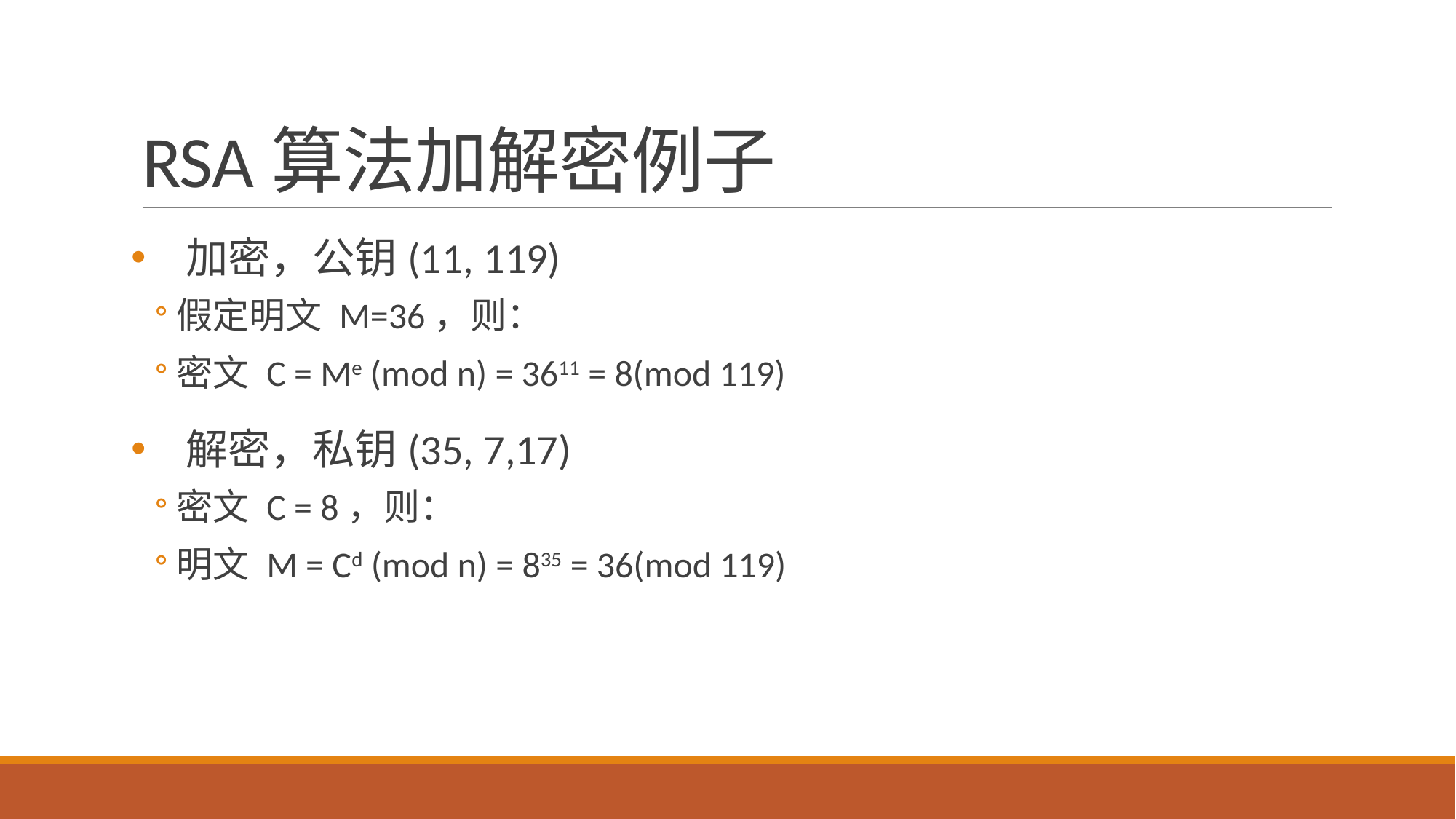

# RSA算法加解密例子
加密，公钥(11, 119)
假定明文 M=36，则：
密文 C = Me (mod n) = 3611 = 8(mod 119)
解密，私钥(35, 7,17)
密文 C = 8，则：
明文 M = Cd (mod n) = 835 = 36(mod 119)